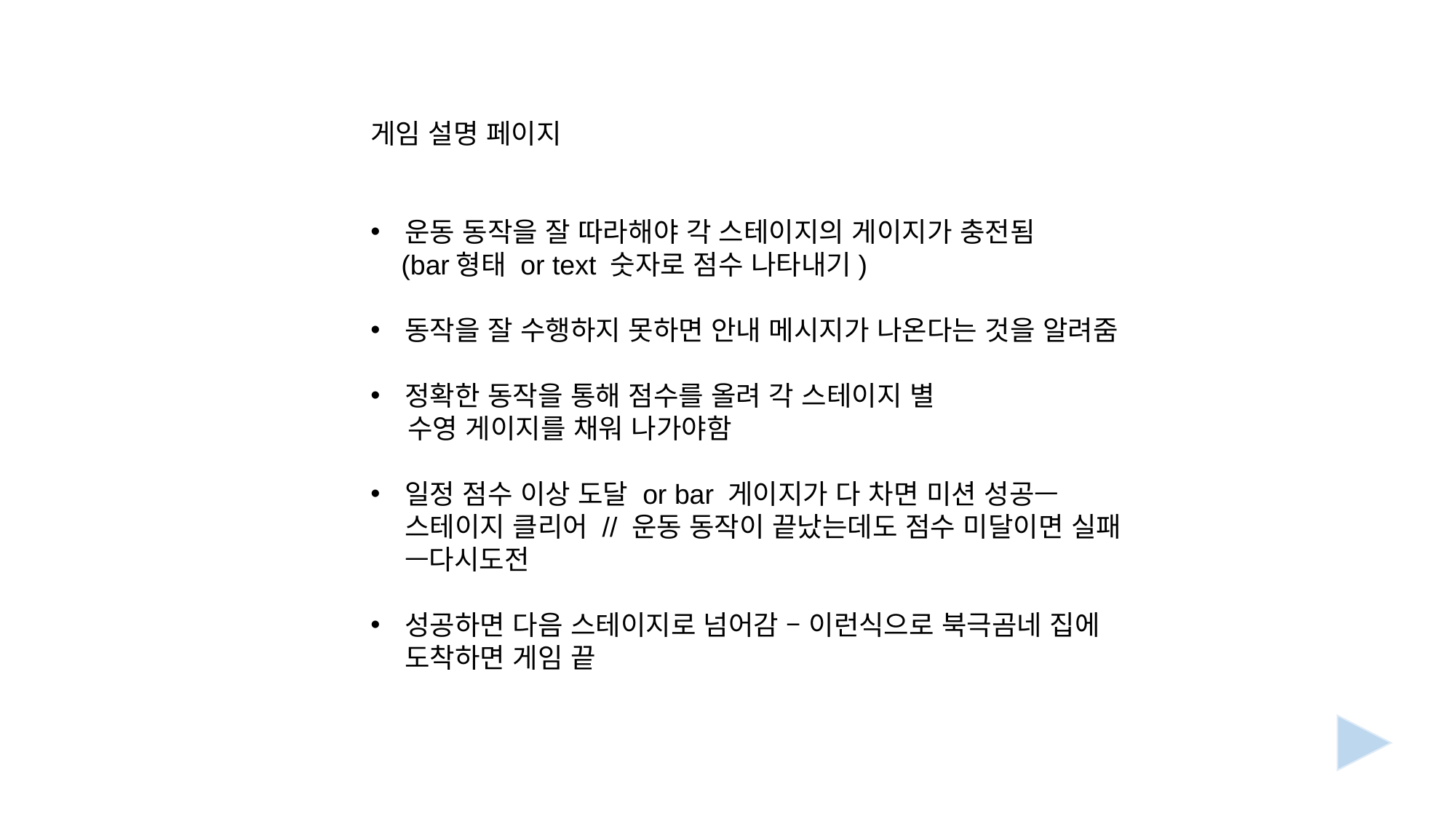

게임 설명 페이지

운동 동작을 잘 따라해야 각 스테이지의 게이지가 충전됨
    (bar형태 or text 숫자로 점수 나타내기)

동작을 잘 수행하지 못하면 안내 메시지가 나온다는 것을 알려줌

정확한 동작을 통해 점수를 올려 각 스테이지 별
    수영 게이지를 채워 나가야함

일정 점수 이상 도달 or bar 게이지가 다 차면 미션 성공—스테이지 클리어 // 운동 동작이 끝났는데도 점수 미달이면 실패—다시도전

성공하면 다음 스테이지로 넘어감 – 이런식으로 북극곰네 집에 도착하면 게임 끝